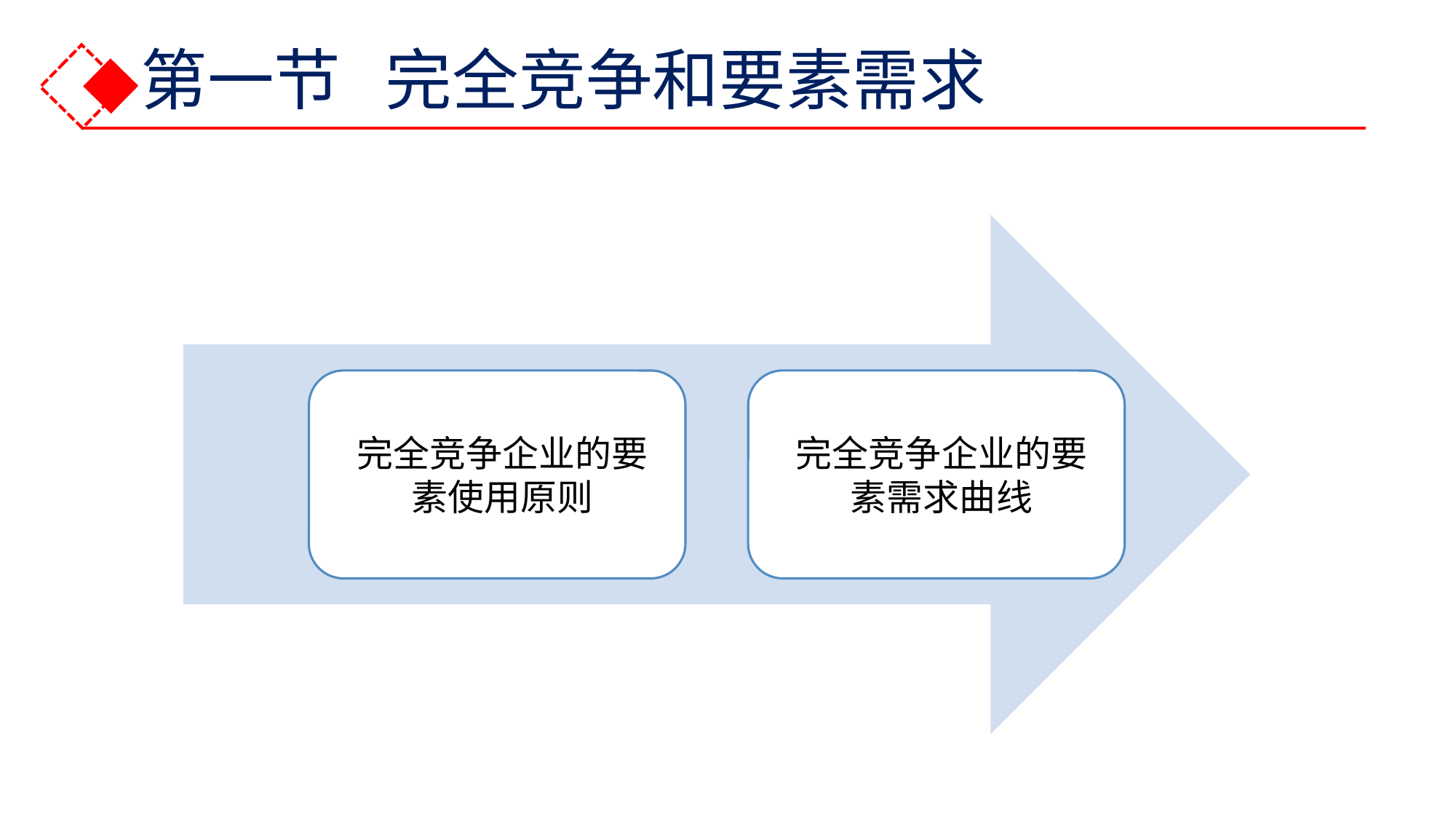

# 第一节   完全竞争和要素需求

完全竞争企业的要素使用原则
完全竞争企业的要素需求曲线